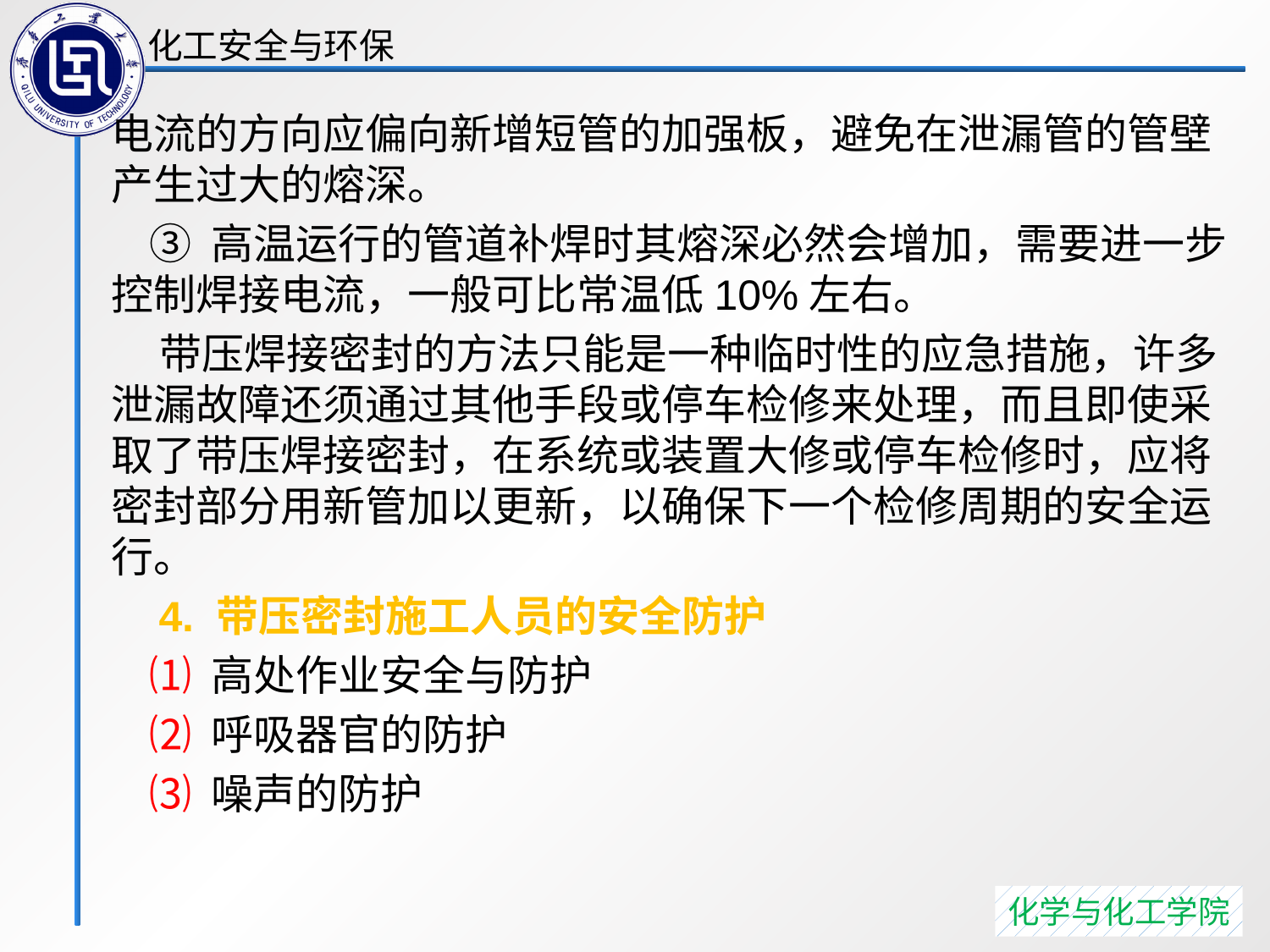

电流的方向应偏向新增短管的加强板，避免在泄漏管的管壁产生过大的熔深。
    ③ 高温运行的管道补焊时其熔深必然会增加，需要进一步控制焊接电流，一般可比常温低10%左右。
    带压焊接密封的方法只能是一种临时性的应急措施，许多泄漏故障还须通过其他手段或停车检修来处理，而且即使采取了带压焊接密封，在系统或装置大修或停车检修时，应将密封部分用新管加以更新，以确保下一个检修周期的安全运行。
    4. 带压密封施工人员的安全防护
    ⑴ 高处作业安全与防护
    ⑵ 呼吸器官的防护
    ⑶ 噪声的防护